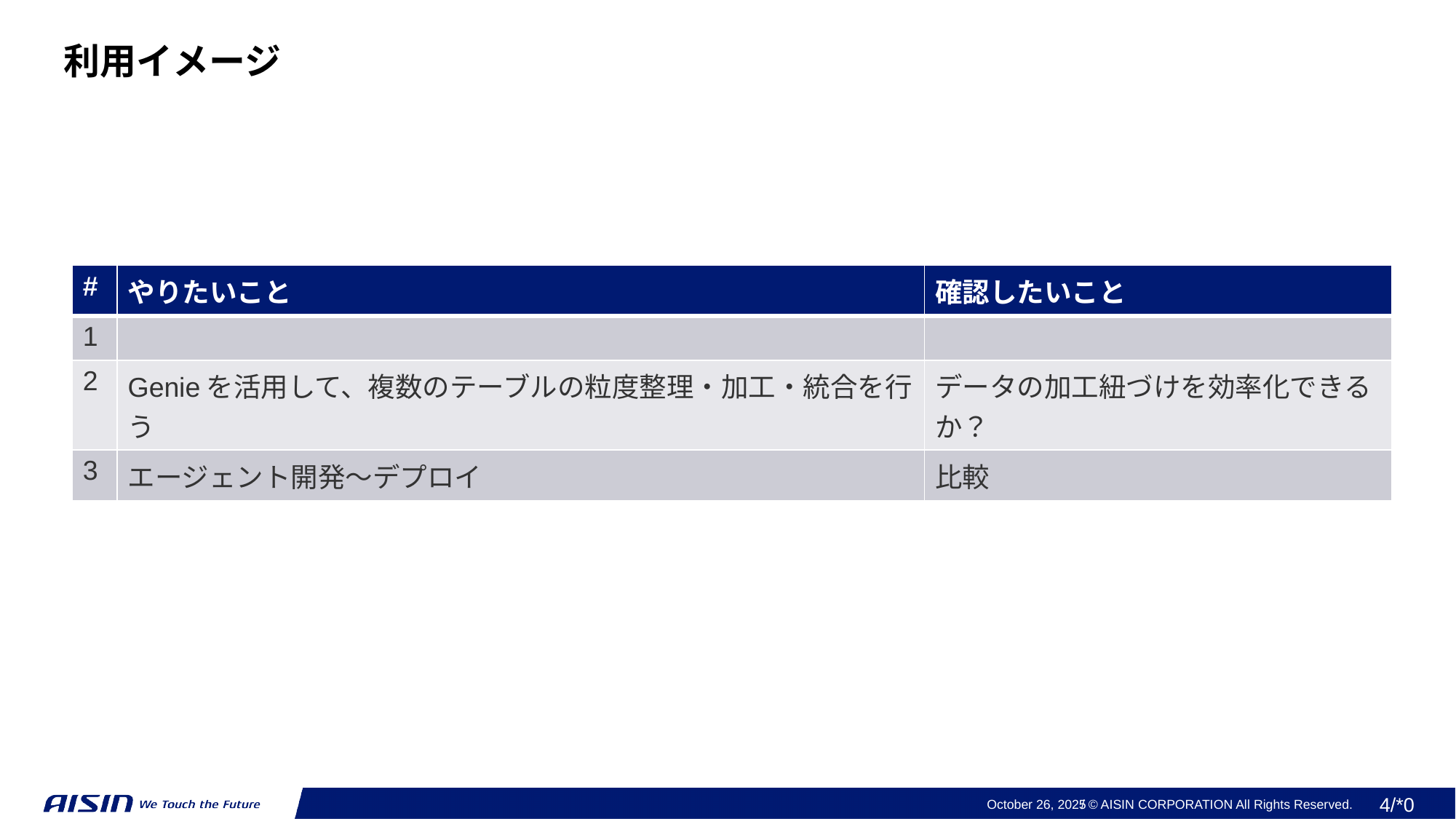

利用イメージ

| # | やりたいこと | 確認したいこと |
| --- | --- | --- |
| 1 |  |  |
| 2 | Genieを活用して、複数のテーブルの粒度整理・加工・統合を行う | データの加工紐づけを効率化できるか？ |
| 3 | エージェント開発～デプロイ | 比較 |
October 26, 2025